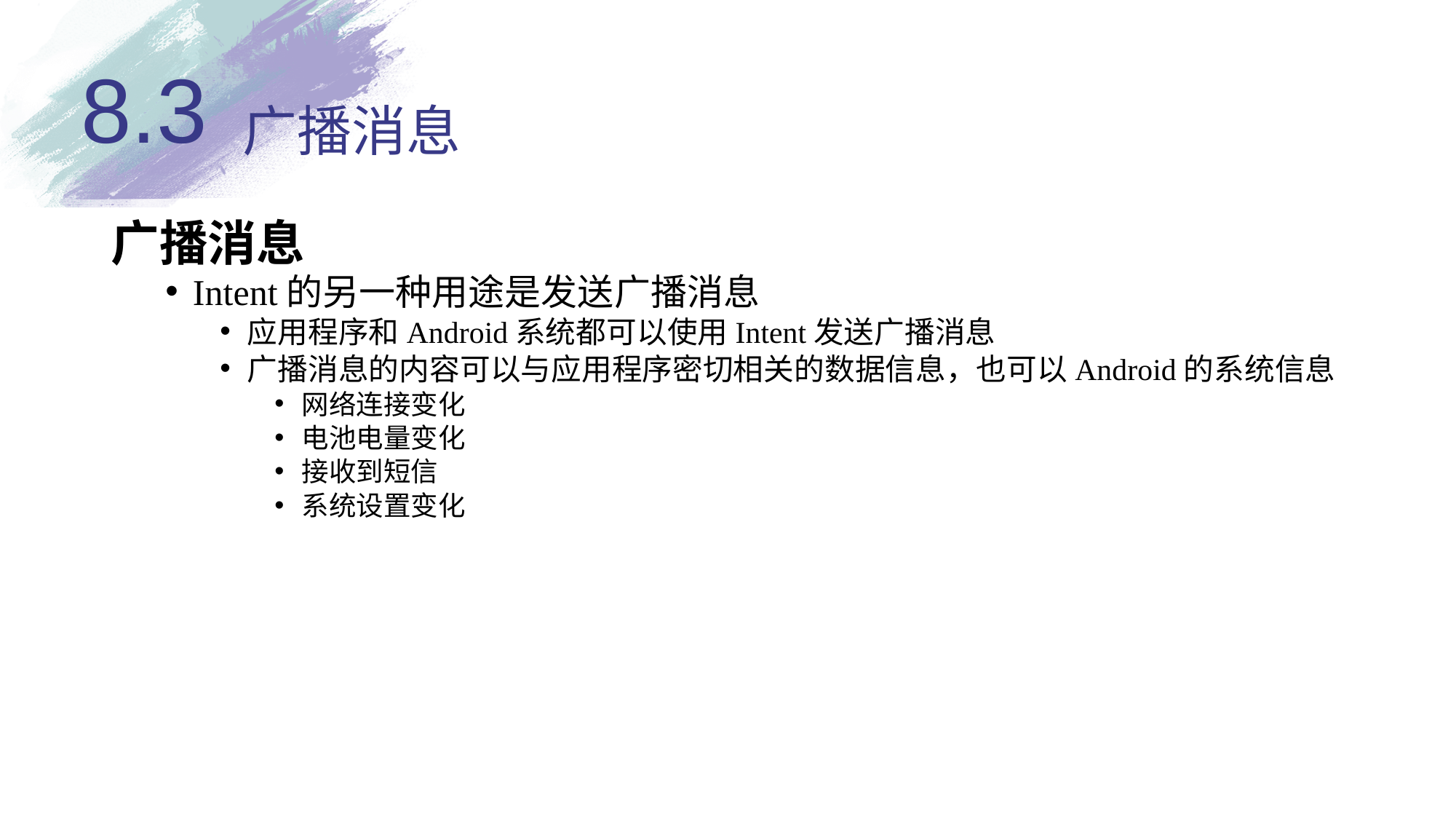

8.3
# 广播消息
广播消息
Intent的另一种用途是发送广播消息
应用程序和Android系统都可以使用Intent发送广播消息
广播消息的内容可以与应用程序密切相关的数据信息，也可以Android的系统信息
网络连接变化
电池电量变化
接收到短信
系统设置变化